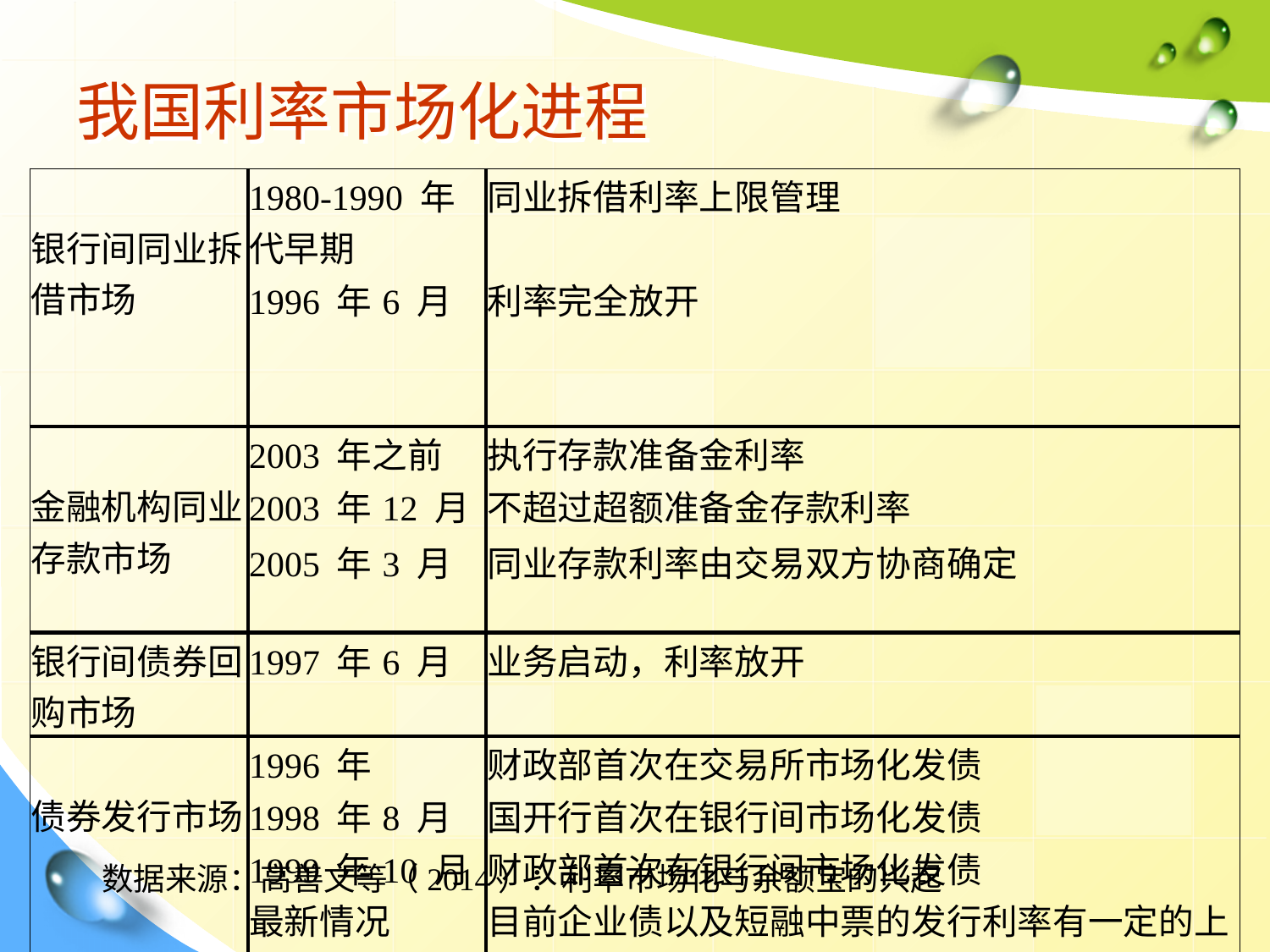

# 我国利率市场化进程
| 银行间同业拆借市场 | 1980-1990 年代早期 | 同业拆借利率上限管理 |
| --- | --- | --- |
|  | 1996 年6 月 | 利率完全放开 |
| 金融机构同业存款市场 | 2003 年之前 | 执行存款准备金利率 |
|  | 2003 年12 月 | 不超过超额准备金存款利率 |
|  | 2005 年3 月 | 同业存款利率由交易双方协商确定 |
| 银行间债券回购市场 | 1997 年6 月 | 业务启动，利率放开 |
| 债券发行市场 | 1996 年 | 财政部首次在交易所市场化发债 |
|  | 1998 年8 月 | 国开行首次在银行间市场化发债 |
|  | 1999 年10 月 | 财政部首次在银行间市场化发债 |
|  | 最新情况 | 目前企业债以及短融中票的发行利率有一定的上 下限管制或指导，但基本上实现市场化发行。 |
| 境内外币贷款 | 2000 年9 月 | 完全放开 |
数据来源：高善文等（2014）：利率市场化与余额宝的兴起